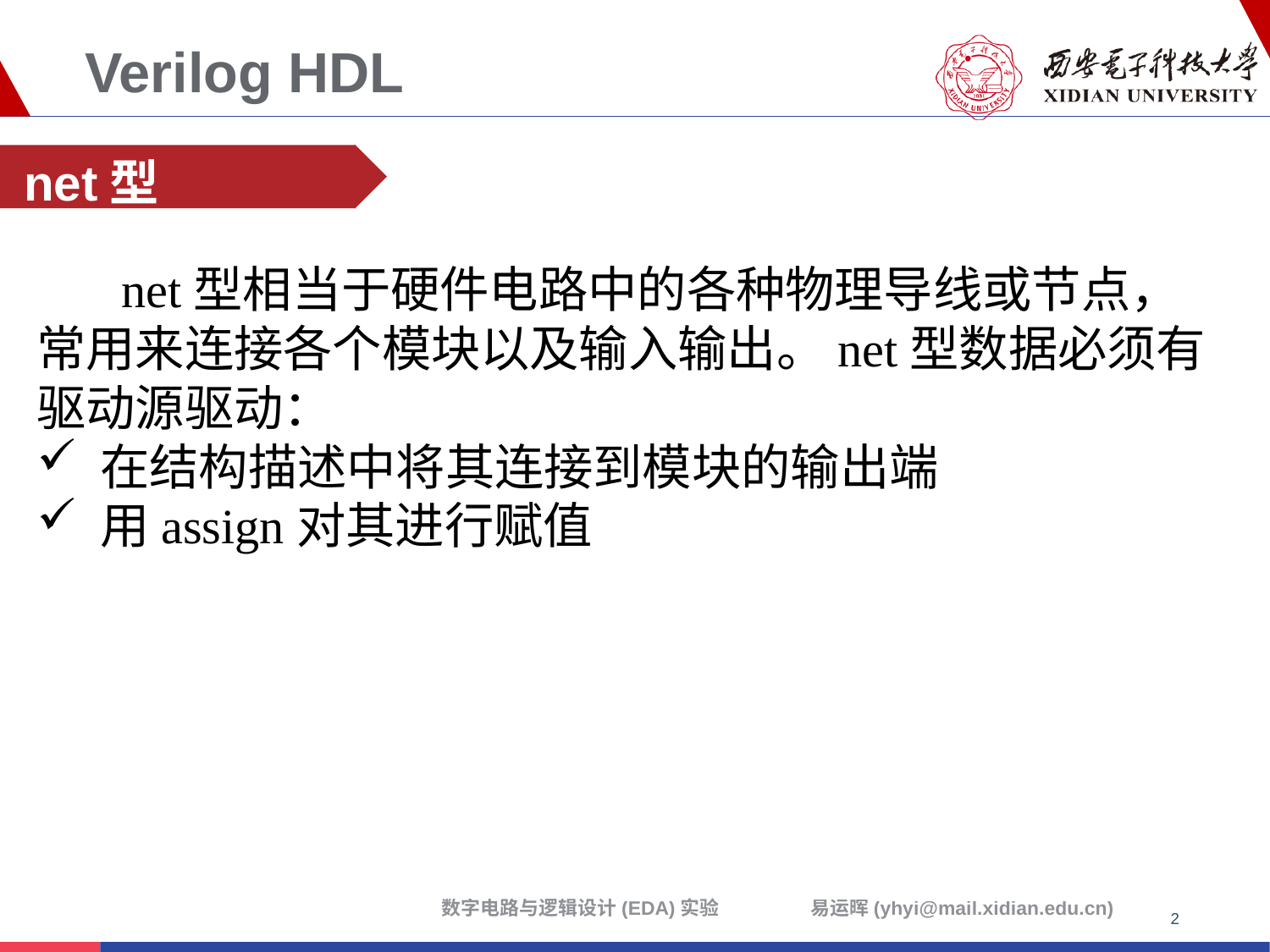

# Verilog HDL
net型
net型相当于硬件电路中的各种物理导线或节点，常用来连接各个模块以及输入输出。net型数据必须有驱动源驱动：
在结构描述中将其连接到模块的输出端
用assign对其进行赋值

2